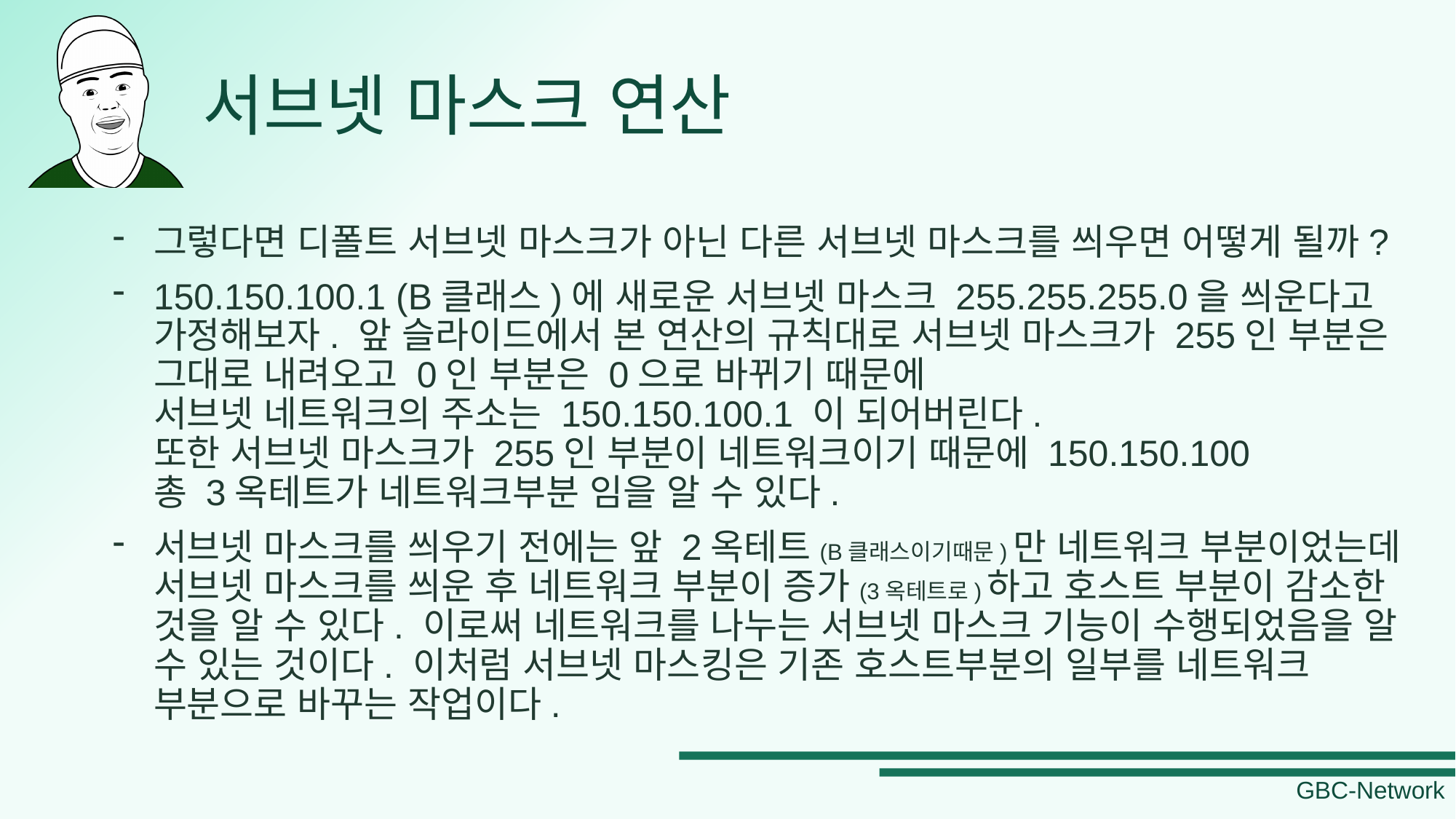

# 서브넷 마스크 연산
그렇다면 디폴트 서브넷 마스크가 아닌 다른 서브넷 마스크를 씌우면 어떻게 될까?
150.150.100.1 (B클래스)에 새로운 서브넷 마스크 255.255.255.0을 씌운다고 가정해보자. 앞 슬라이드에서 본 연산의 규칙대로 서브넷 마스크가 255인 부분은 그대로 내려오고 0인 부분은 0으로 바뀌기 때문에
서브넷 네트워크의 주소는 150.150.100.1 이 되어버린다.
또한 서브넷 마스크가 255인 부분이 네트워크이기 때문에 150.150.100
총 3옥테트가 네트워크부분 임을 알 수 있다.
서브넷 마스크를 씌우기 전에는 앞 2옥테트(B클래스이기때문)만 네트워크 부분이었는데 서브넷 마스크를 씌운 후 네트워크 부분이 증가(3옥테트로)하고 호스트 부분이 감소한 것을 알 수 있다. 이로써 네트워크를 나누는 서브넷 마스크 기능이 수행되었음을 알 수 있는 것이다. 이처럼 서브넷 마스킹은 기존 호스트부분의 일부를 네트워크 부분으로 바꾸는 작업이다.